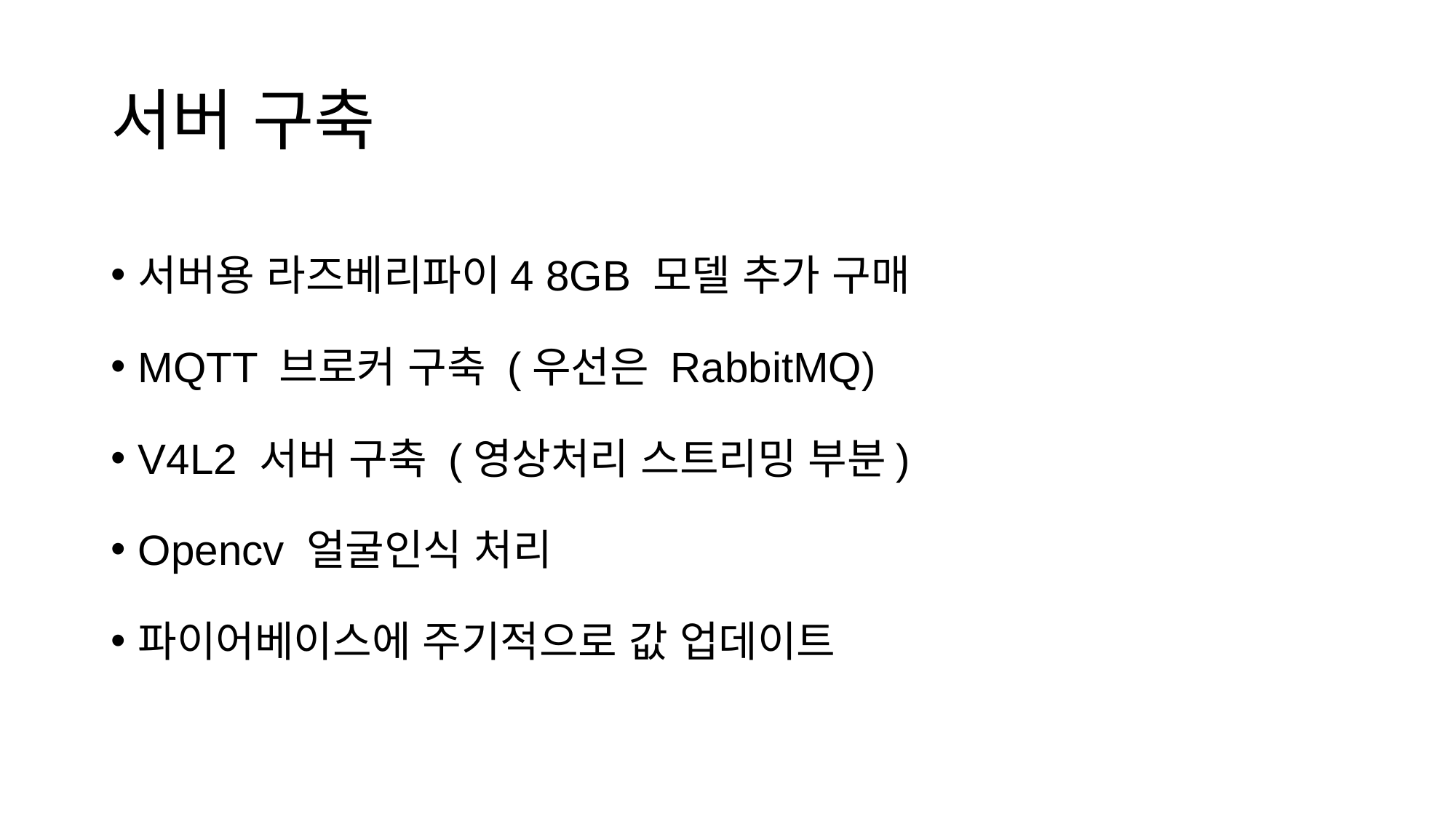

# 서버 구축
서버용 라즈베리파이4 8GB 모델 추가 구매
MQTT 브로커 구축 (우선은 RabbitMQ)
V4L2 서버 구축 (영상처리 스트리밍 부분)
Opencv 얼굴인식 처리
파이어베이스에 주기적으로 값 업데이트